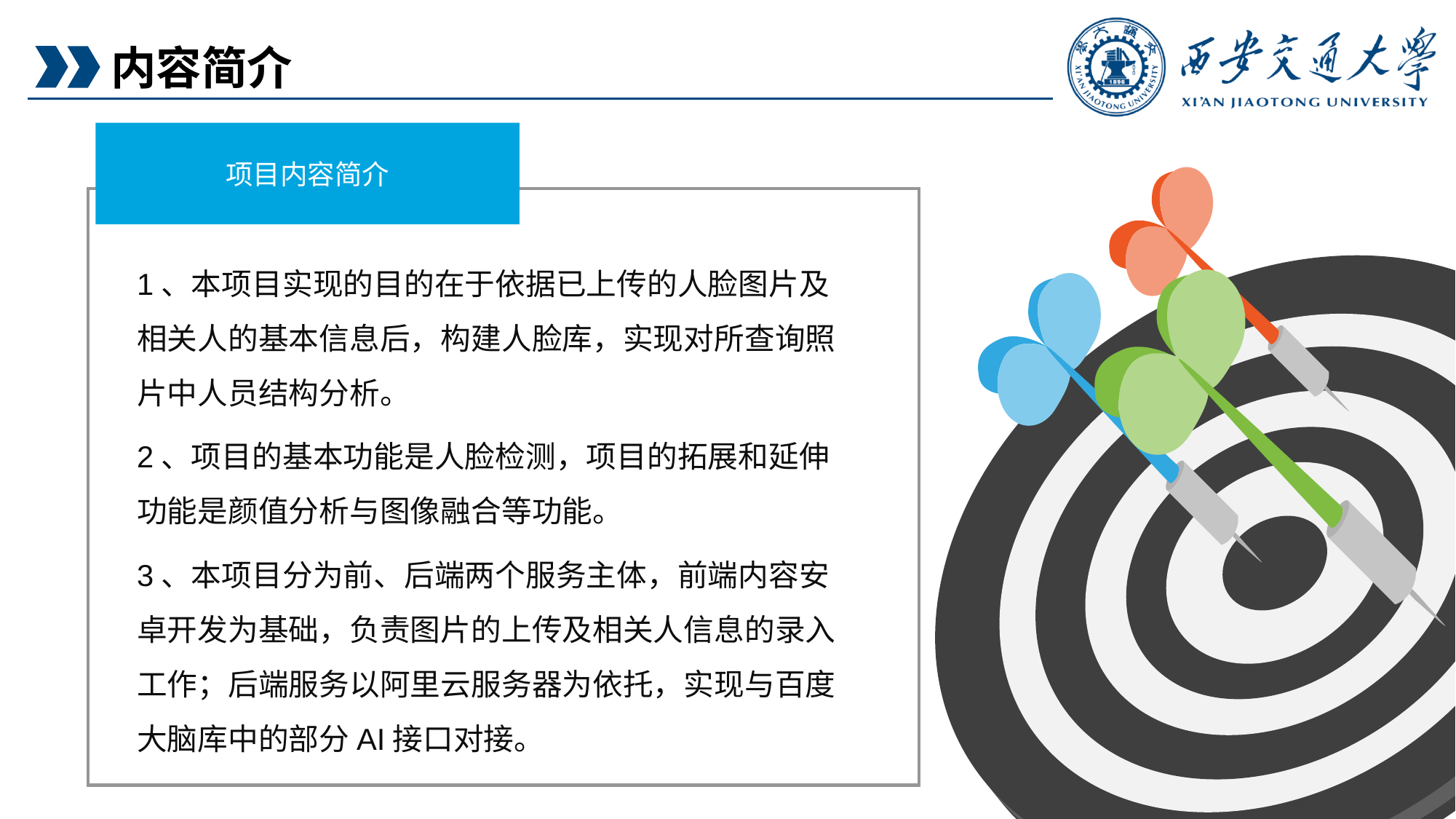

内容简介

项目内容简介

1、本项目实现的目的在于依据已上传的人脸图片及相关人的基本信息后，构建人脸库，实现对所查询照片中人员结构分析。
2、项目的基本功能是人脸检测，项目的拓展和延伸功能是颜值分析与图像融合等功能。
3、本项目分为前、后端两个服务主体，前端内容安卓开发为基础，负责图片的上传及相关人信息的录入工作；后端服务以阿里云服务器为依托，实现与百度大脑库中的部分AI接口对接。